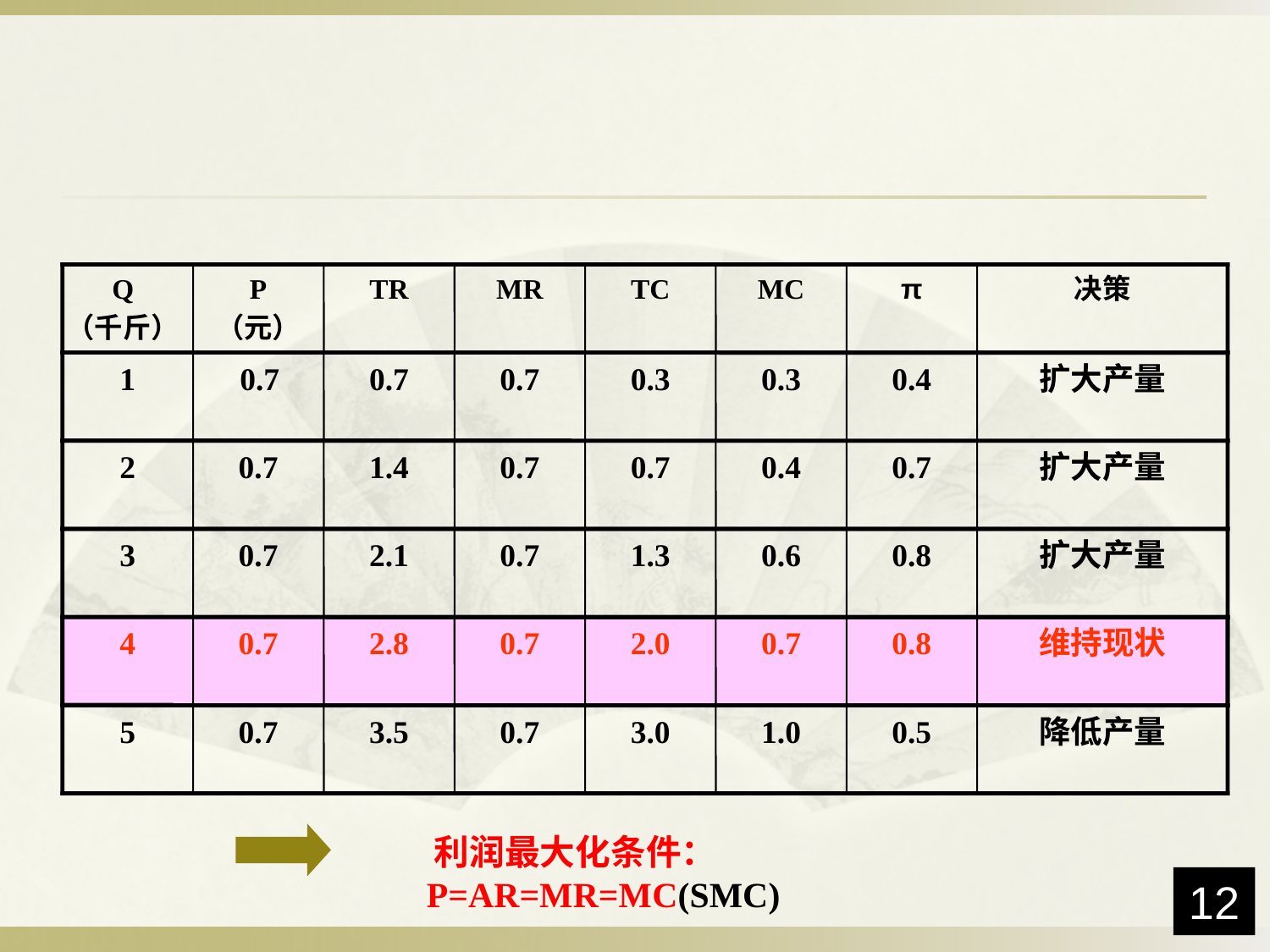

Q
（千斤）

P
（元）

TR

MR

TC

MC

π

决策

1

0.7
0.7

0.7

0.3

0.3

0.4

扩大产量

2

0.7

1.4

0.7

0.7

0.4

0.7

扩大产量

3

0.7

2.1

0.7

1.3

0.6

0.8

扩大产量

4

0.7

2.8

0.7

2.0

0.7

0.8

维持现状

5

0.7

3.5

0.7

3.0

1.0

0.5

降低产量

利润最大化条件：P=AR=MR=MC(SMC)
12